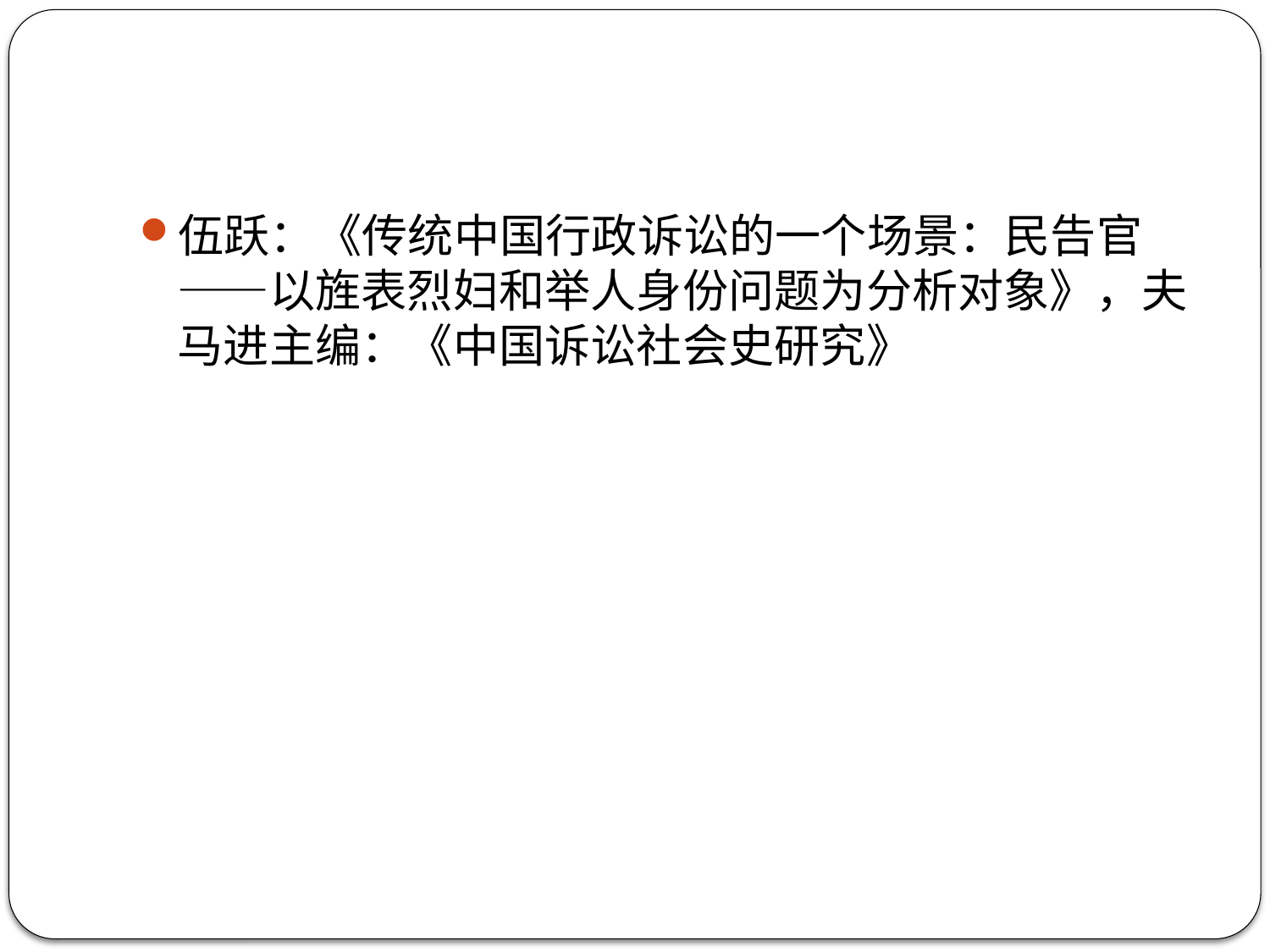

#
伍跃：《传统中国行政诉讼的一个场景：民告官——以旌表烈妇和举人身份问题为分析对象》，夫马进主编：《中国诉讼社会史研究》